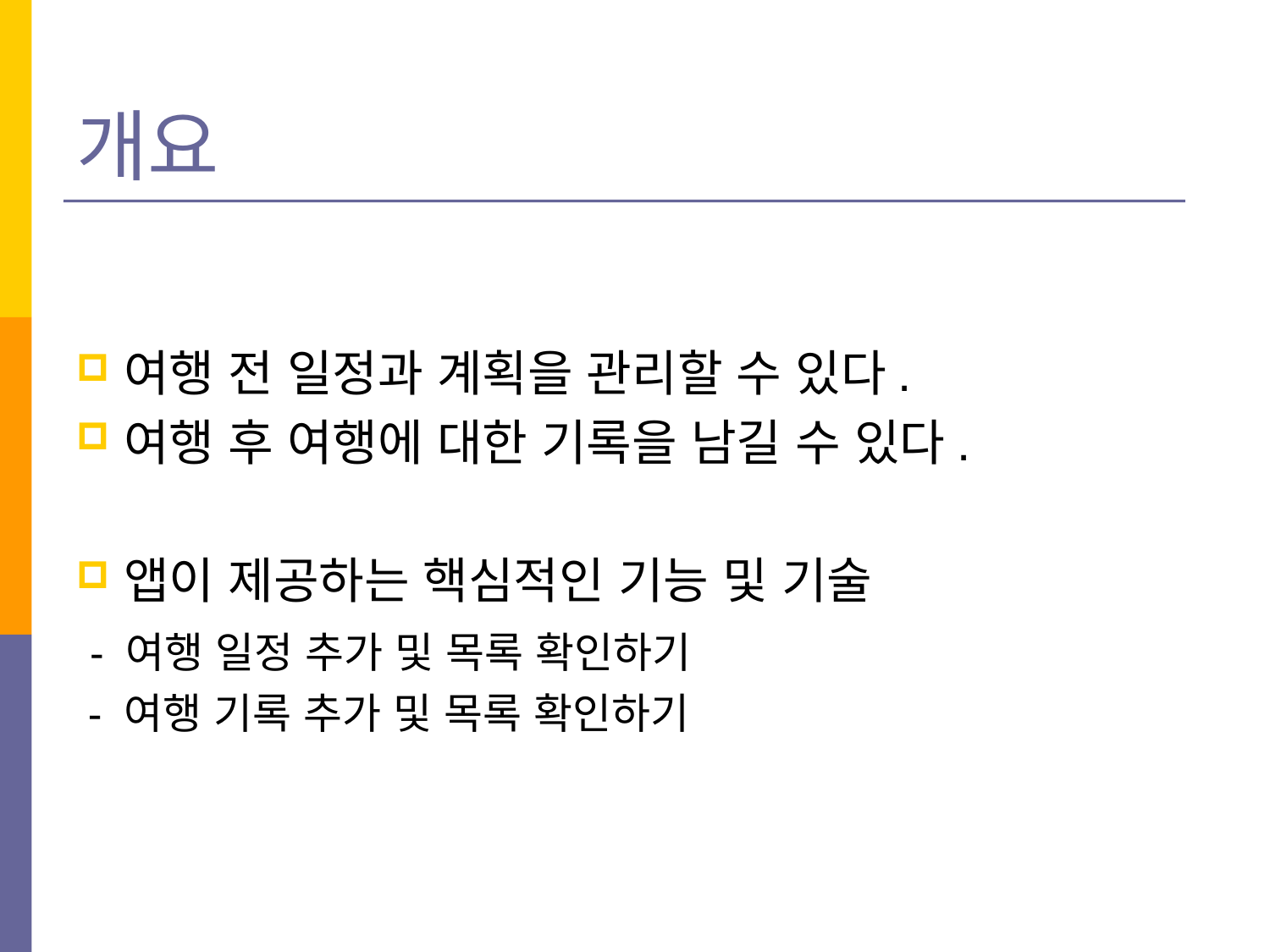

# 개요
여행 전 일정과 계획을 관리할 수 있다.
여행 후 여행에 대한 기록을 남길 수 있다.

앱이 제공하는 핵심적인 기능 및 기술
 - 여행 일정 추가 및 목록 확인하기
 - 여행 기록 추가 및 목록 확인하기